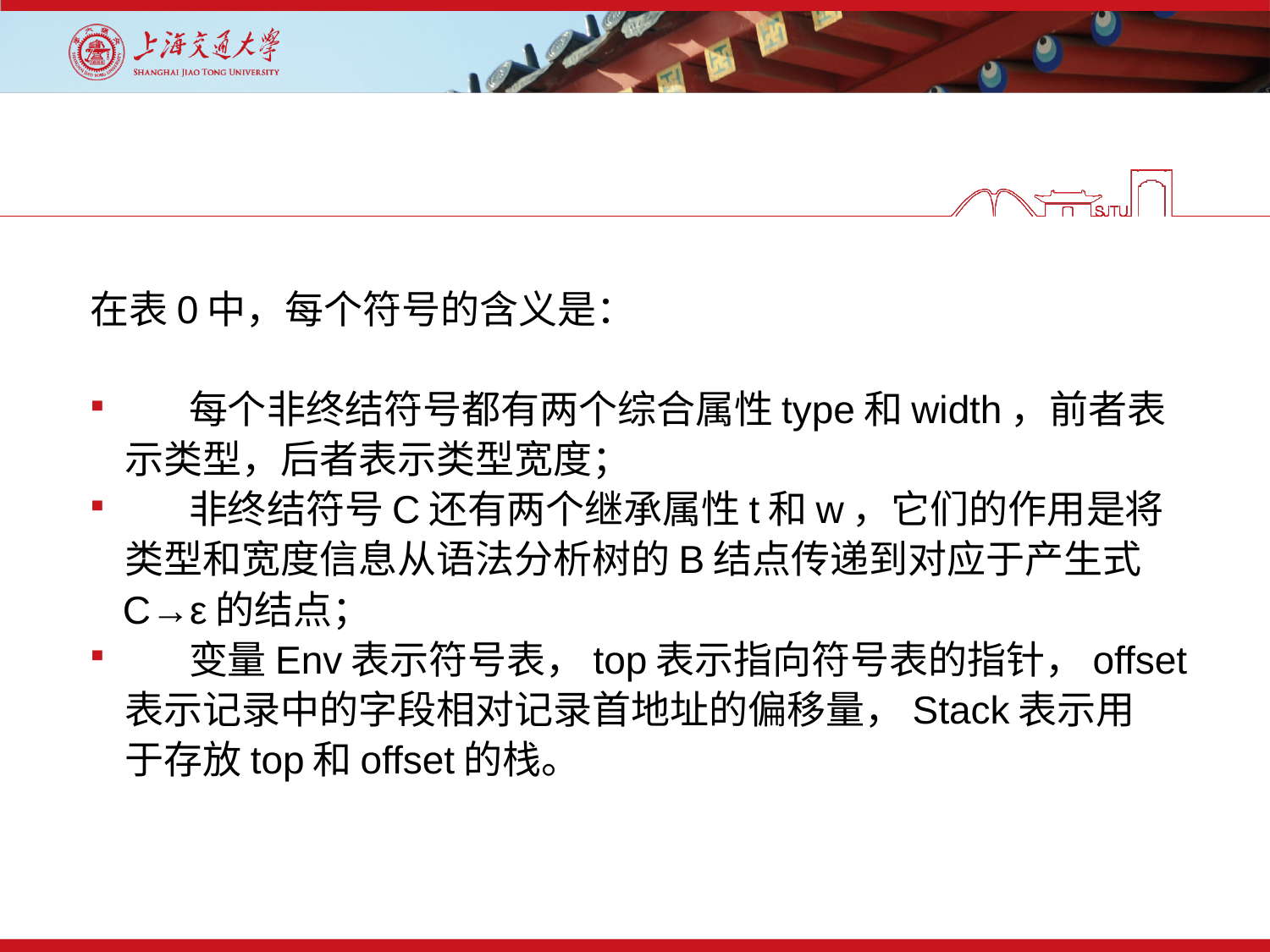

#

在表0中，每个符号的含义是：

       每个非终结符号都有两个综合属性type和width，前者表
   示类型，后者表示类型宽度；
       非终结符号C还有两个继承属性t和w，它们的作用是将
   类型和宽度信息从语法分析树的B结点传递到对应于产生式
   C→ε的结点；
       变量Env表示符号表，top表示指向符号表的指针，offset
   表示记录中的字段相对记录首地址的偏移量，Stack表示用
   于存放top和offset的栈。